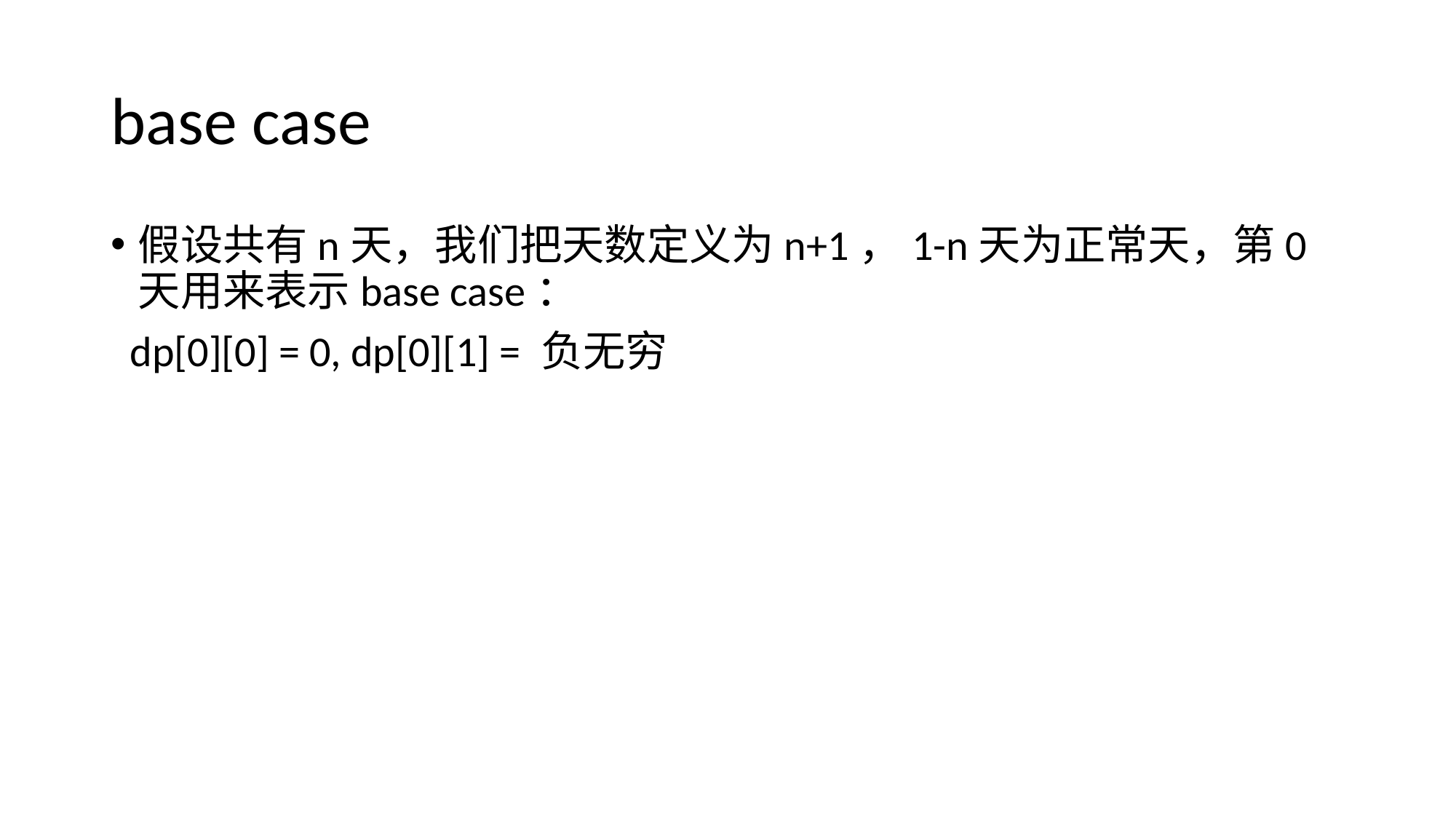

# base case
假设共有n天，我们把天数定义为n+1，1-n天为正常天，第0天用来表示base case：
  dp[0][0] = 0, dp[0][1] = 负无穷